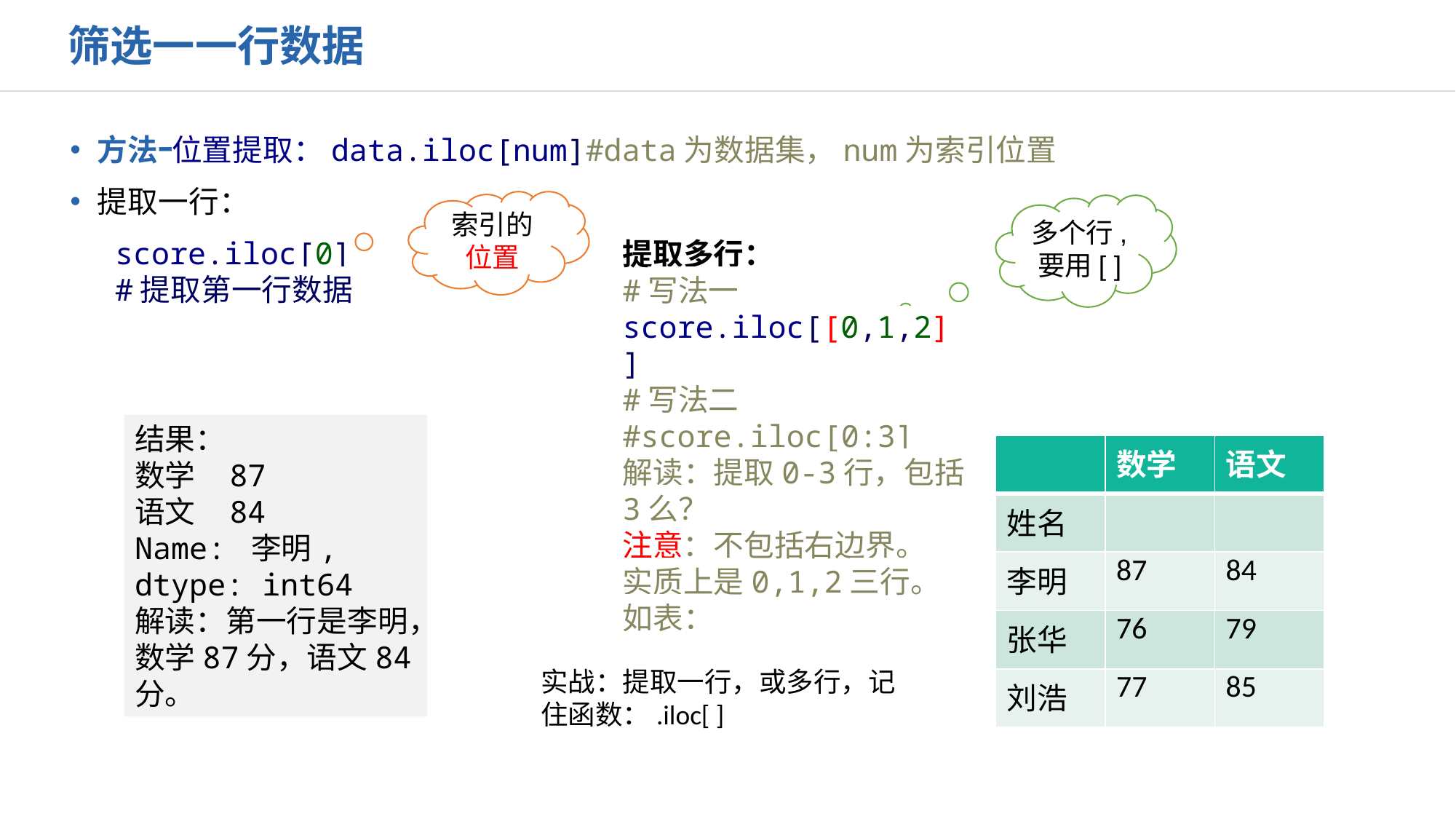

筛选一一行数据
方法一，
提取一行：
位置提取：data.iloc[num]#data为数据集，num为索引位置
索引的位置
多个行,要用[ ]
score.iloc[0]
#提取第一行数据
提取多行：
#写法一
score.iloc[[0,1,2]]
#写法二
#score.iloc[0:3]
解读：提取0-3行，包括3么？
注意：不包括右边界。
实质上是0,1,2三行。如表：
结果：
数学    87
语文    84
Name: 李明, dtype: int64
解读：第一行是李明，数学87分，语文84分。
|  | 数学 | 语文 |
| --- | --- | --- |
| 姓名 |  |  |
| 李明 | 87 | 84 |
| 张华 | 76 | 79 |
| 刘浩 | 77 | 85 |
实战：提取一行，或多行，记住函数：.iloc[ ]